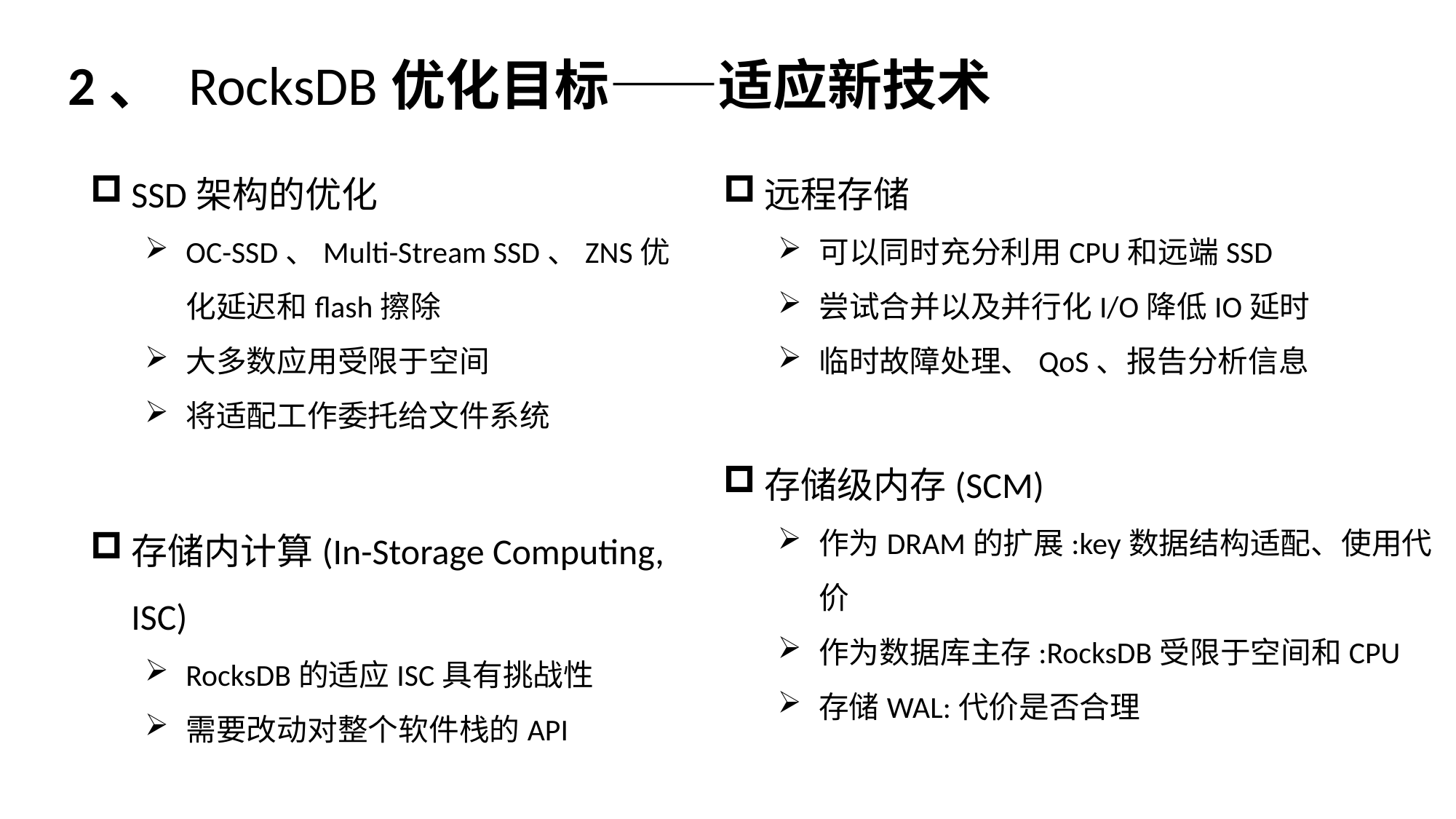

2、 RocksDB优化目标——适应新技术
SSD架构的优化
OC-SSD、Multi-Stream SSD、ZNS优化延迟和flash擦除
大多数应用受限于空间
将适配工作委托给文件系统
远程存储
可以同时充分利用CPU和远端SSD
尝试合并以及并行化I/O降低IO延时
临时故障处理、QoS、报告分析信息
存储级内存(SCM)
作为DRAM的扩展:key数据结构适配、使用代价
作为数据库主存:RocksDB受限于空间和CPU
存储WAL:代价是否合理
存储内计算(In-Storage Computing, ISC)
RocksDB的适应ISC具有挑战性
需要改动对整个软件栈的API